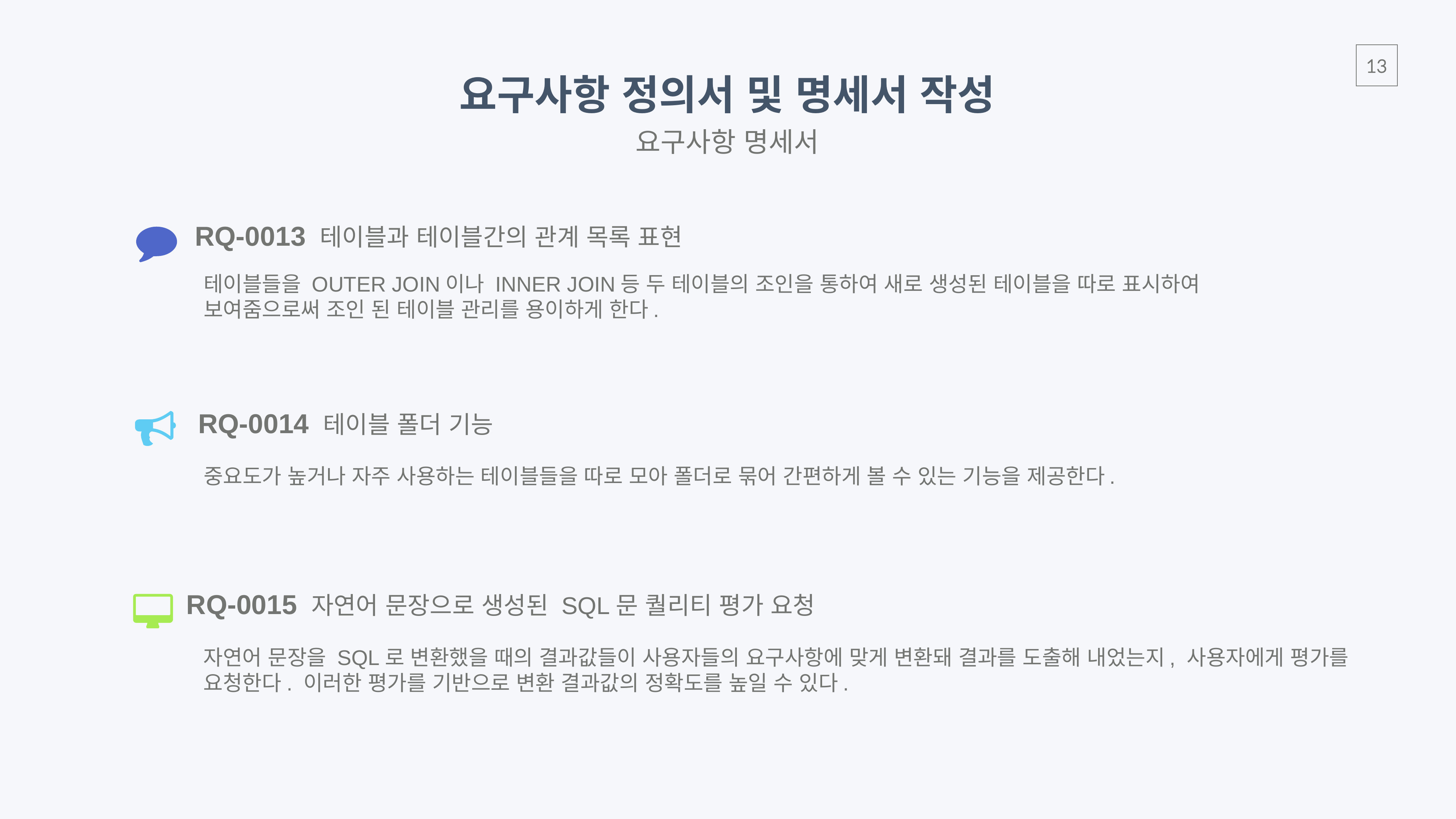

요구사항 정의서 및 명세서 작성
요구사항 명세서
RQ-0013 테이블과 테이블간의 관계 목록 표현

테이블들을 OUTER JOIN이나 INNER JOIN등 두 테이블의 조인을 통하여 새로 생성된 테이블을 따로 표시하여 보여줌으로써 조인 된 테이블 관리를 용이하게 한다.
RQ-0014 테이블 폴더 기능

중요도가 높거나 자주 사용하는 테이블들을 따로 모아 폴더로 묶어 간편하게 볼 수 있는 기능을 제공한다.
RQ-0015 자연어 문장으로 생성된 SQL문 퀄리티 평가 요청

자연어 문장을 SQL로 변환했을 때의 결과값들이 사용자들의 요구사항에 맞게 변환돼 결과를 도출해 내었는지, 사용자에게 평가를 요청한다. 이러한 평가를 기반으로 변환 결과값의 정확도를 높일 수 있다.